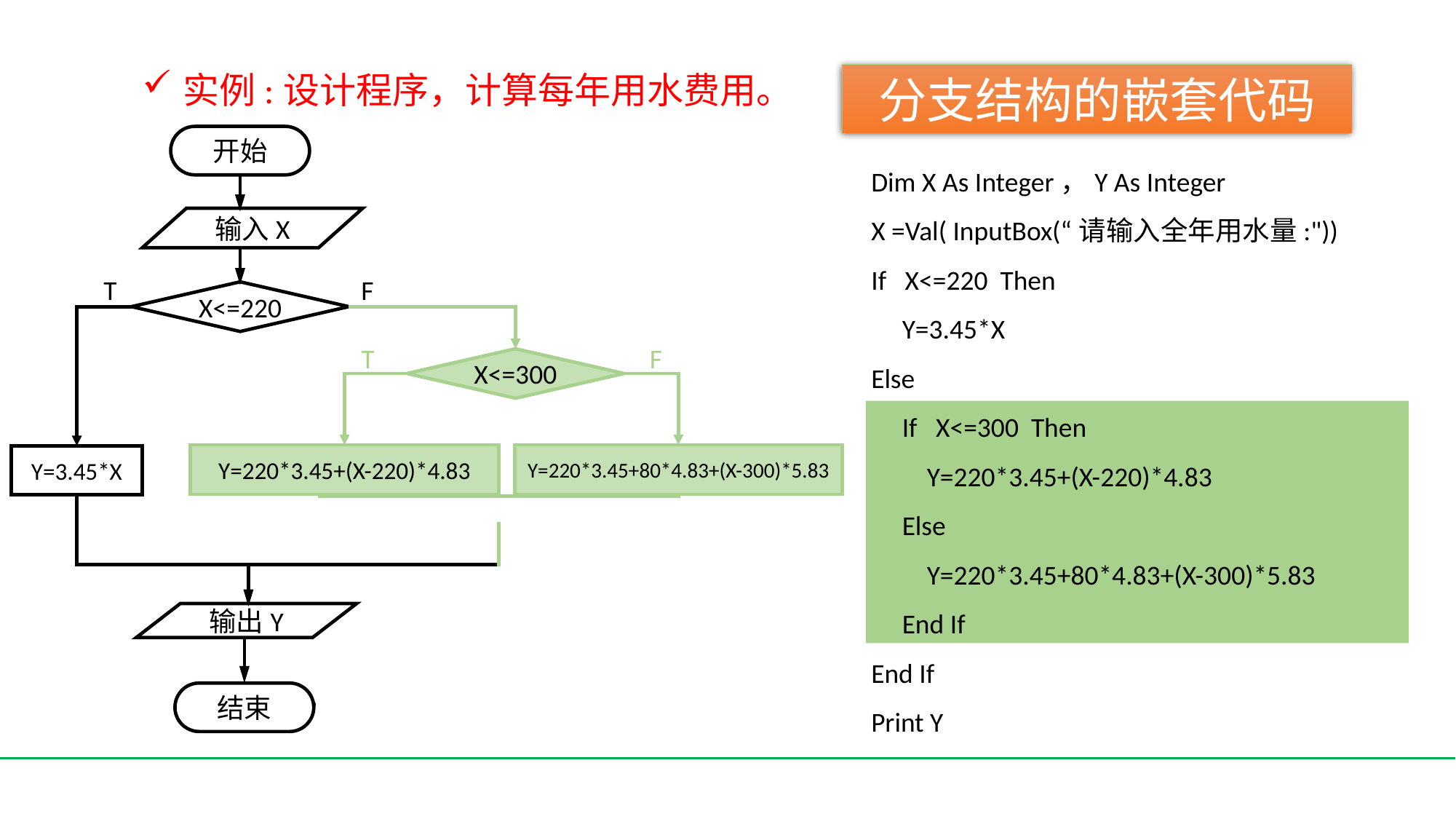

实例:设计程序，计算每年用水费用。
分支结构的嵌套代码
开始
输入X
T
F
X<=220
T
F
X<=300
Y=220*3.45+(X-220)*4.83
Y=220*3.45+80*4.83+(X-300)*5.83
Y=3.45*X
输出Y
结束
Dim X As Integer，Y As Integer
X =Val( InputBox(“请输入全年用水量:"))
If   X<=220  Then
     Y=3.45*X
Else
     If   X<=300  Then
         Y=220*3.45+(X-220)*4.83
     Else
         Y=220*3.45+80*4.83+(X-300)*5.83
     End If
End If
Print Y